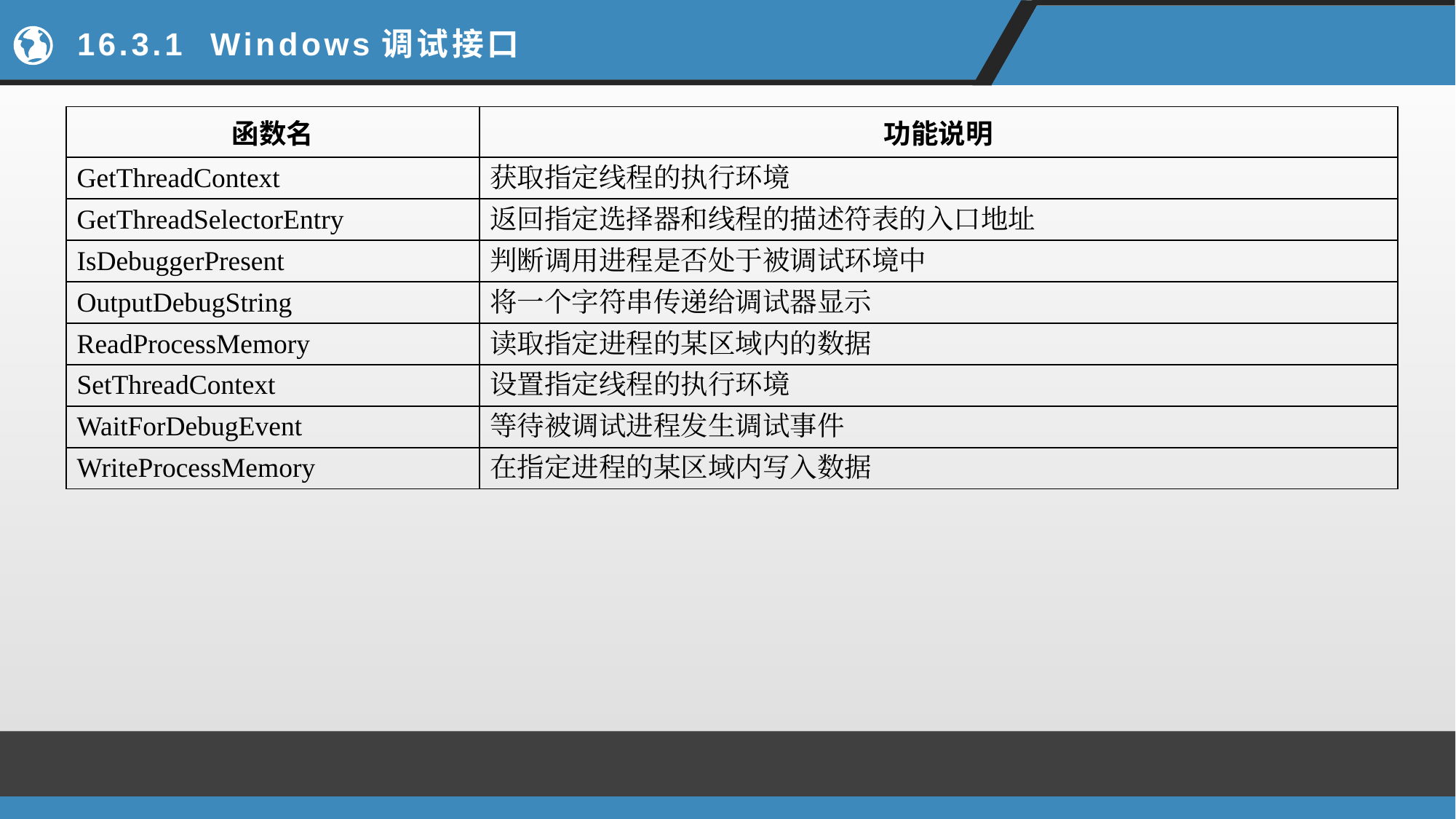

# 16.3.1  Windows调试接口

| 函数名 | 功能说明 |
| --- | --- |
| GetThreadContext | 获取指定线程的执行环境 |
| GetThreadSelectorEntry | 返回指定选择器和线程的描述符表的入口地址 |
| IsDebuggerPresent | 判断调用进程是否处于被调试环境中 |
| OutputDebugString | 将一个字符串传递给调试器显示 |
| ReadProcessMemory | 读取指定进程的某区域内的数据 |
| SetThreadContext | 设置指定线程的执行环境 |
| WaitForDebugEvent | 等待被调试进程发生调试事件 |
| WriteProcessMemory | 在指定进程的某区域内写入数据 |